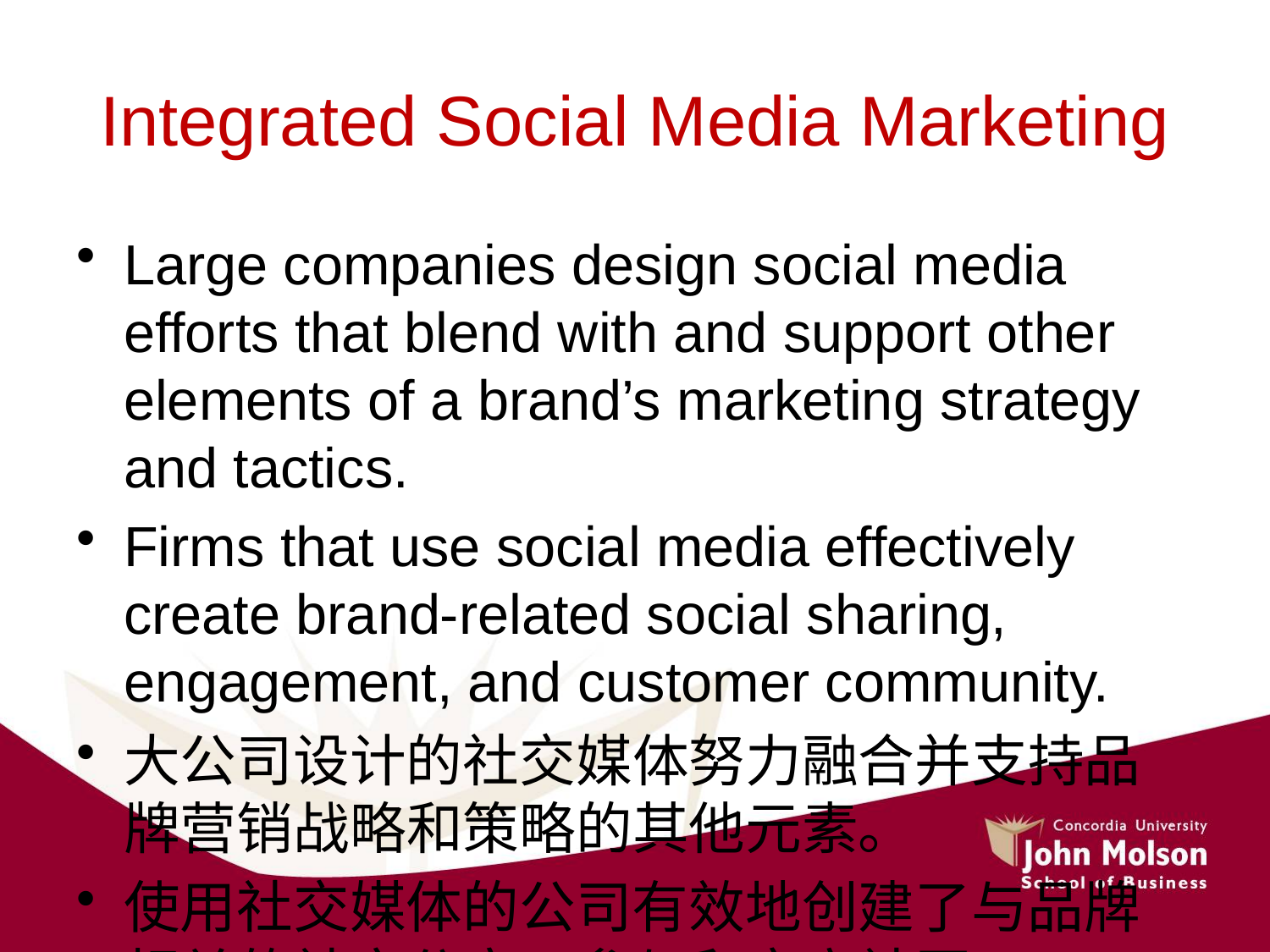

# Integrated Social Media Marketing
Large companies design social media efforts that blend with and support other elements of a brand’s marketing strategy and tactics.
Firms that use social media effectively create brand-related social sharing, engagement, and customer community.
大公司设计的社交媒体努力融合并支持品牌营销战略和策略的其他元素。
使用社交媒体的公司有效地创建了与品牌相关的社交分享、参与和客户社区。